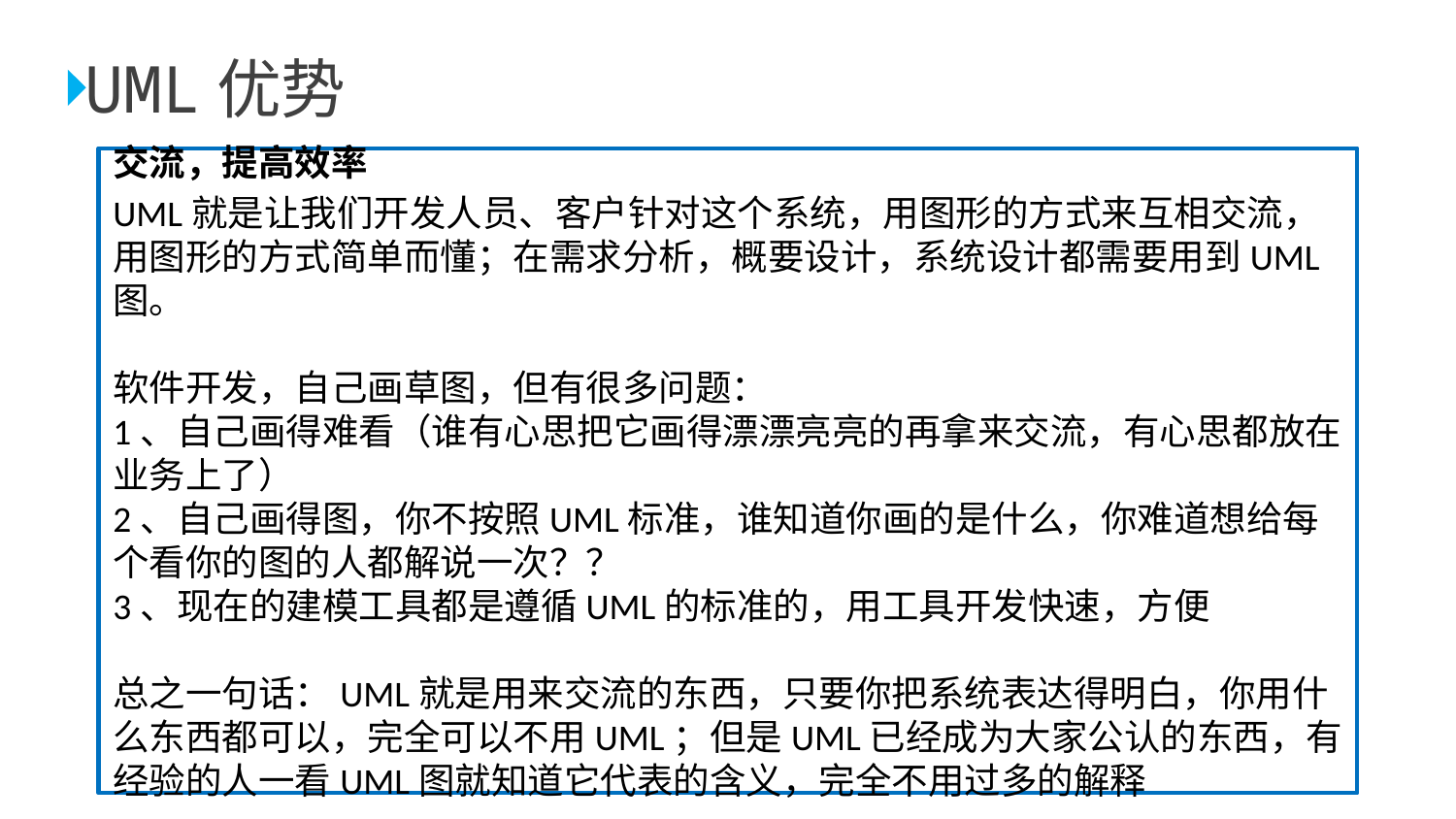

UML优势

交流，提高效率
UML就是让我们开发人员、客户针对这个系统，用图形的方式来互相交流，用图形的方式简单而懂；在需求分析，概要设计，系统设计都需要用到UML图。
软件开发，自己画草图，但有很多问题：
1、自己画得难看（谁有心思把它画得漂漂亮亮的再拿来交流，有心思都放在业务上了）
2、自己画得图，你不按照UML标准，谁知道你画的是什么，你难道想给每个看你的图的人都解说一次？？
3、现在的建模工具都是遵循UML的标准的，用工具开发快速，方便
总之一句话：UML就是用来交流的东西，只要你把系统表达得明白，你用什么东西都可以，完全可以不用UML；但是UML已经成为大家公认的东西，有经验的人一看UML图就知道它代表的含义，完全不用过多的解释